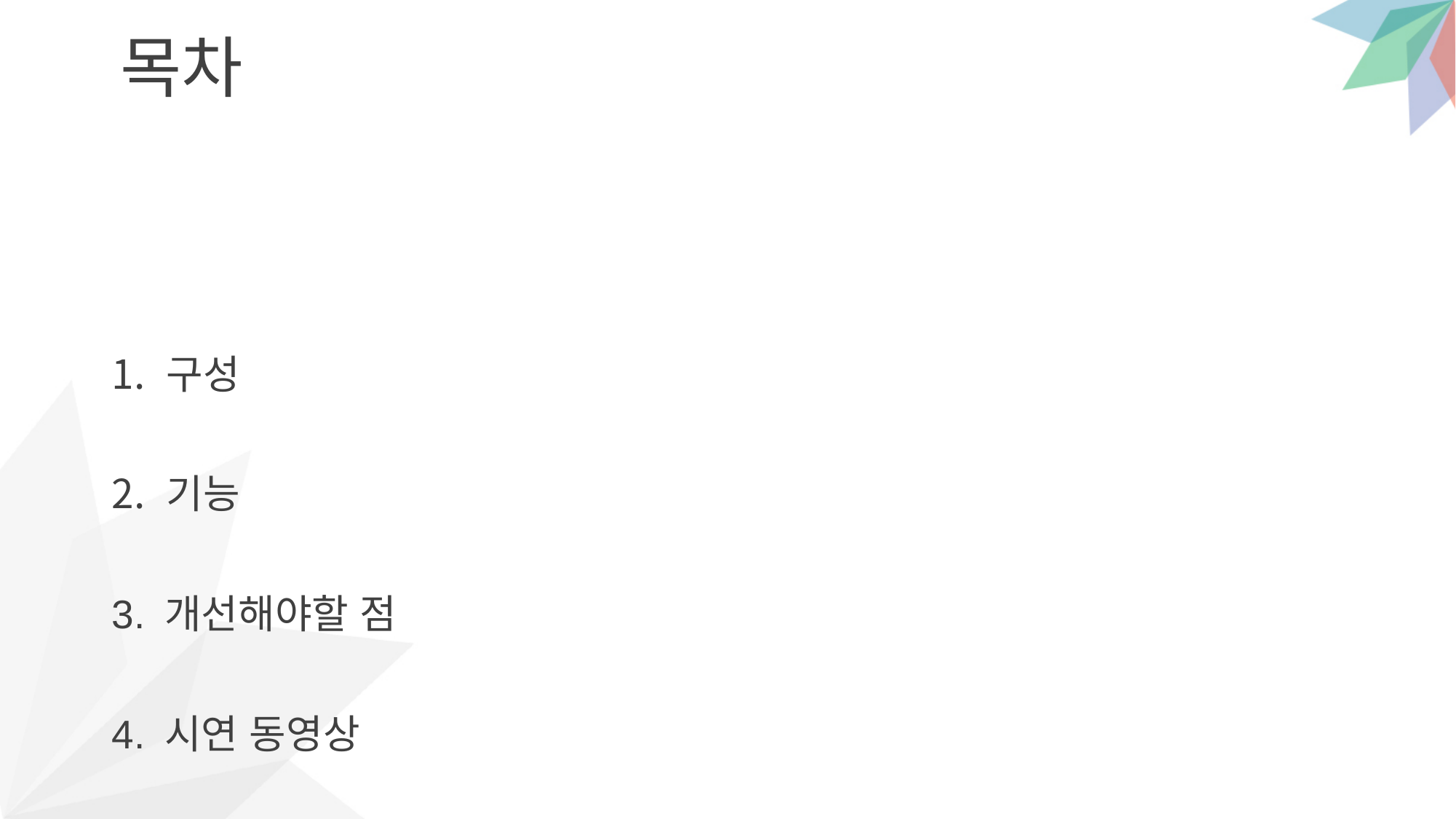

# 목차

구성

기능

3. 개선해야할 점

4. 시연 동영상